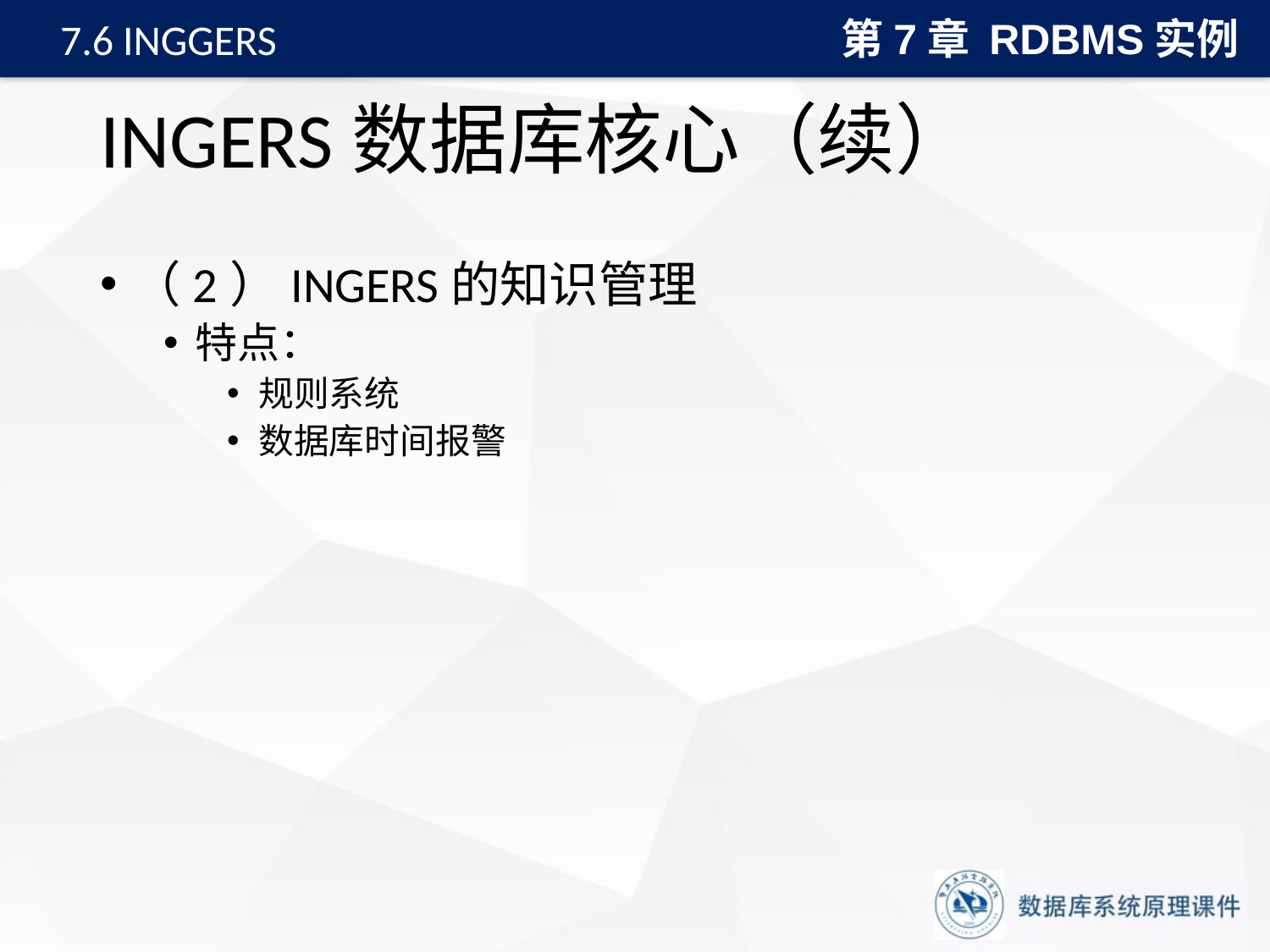

第7章 RDBMS实例
7.6 INGGERS
# INGERS数据库核心（续）
（2）INGERS的知识管理
特点：
规则系统
数据库时间报警